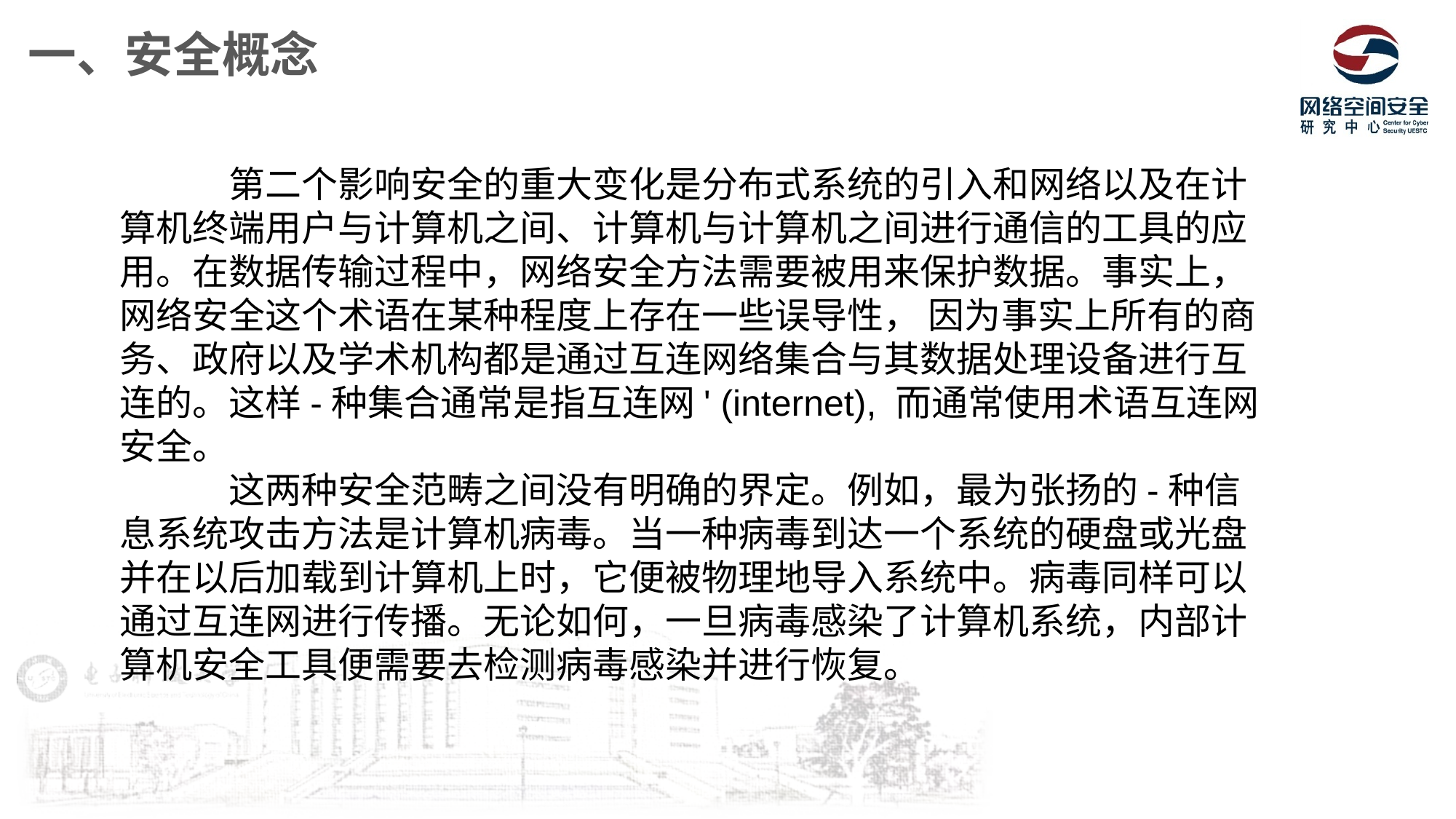

一、安全概念
	第二个影响安全的重大变化是分布式系统的引入和网络以及在计算机终端用户与计算机之间、计算机与计算机之间进行通信的工具的应用。在数据传输过程中，网络安全方法需要被用来保护数据。事实上，网络安全这个术语在某种程度上存在一些误导性， 因为事实上所有的商务、政府以及学术机构都是通过互连网络集合与其数据处理设备进行互连的。这样-种集合通常是指互连网' (internet), 而通常使用术语互连网安全。
	这两种安全范畴之间没有明确的界定。例如，最为张扬的-种信息系统攻击方法是计算机病毒。当一种病毒到达一个系统的硬盘或光盘并在以后加载到计算机上时，它便被物理地导入系统中。病毒同样可以通过互连网进行传播。无论如何，一旦病毒感染了计算机系统，内部计算机安全工具便需要去检测病毒感染并进行恢复。